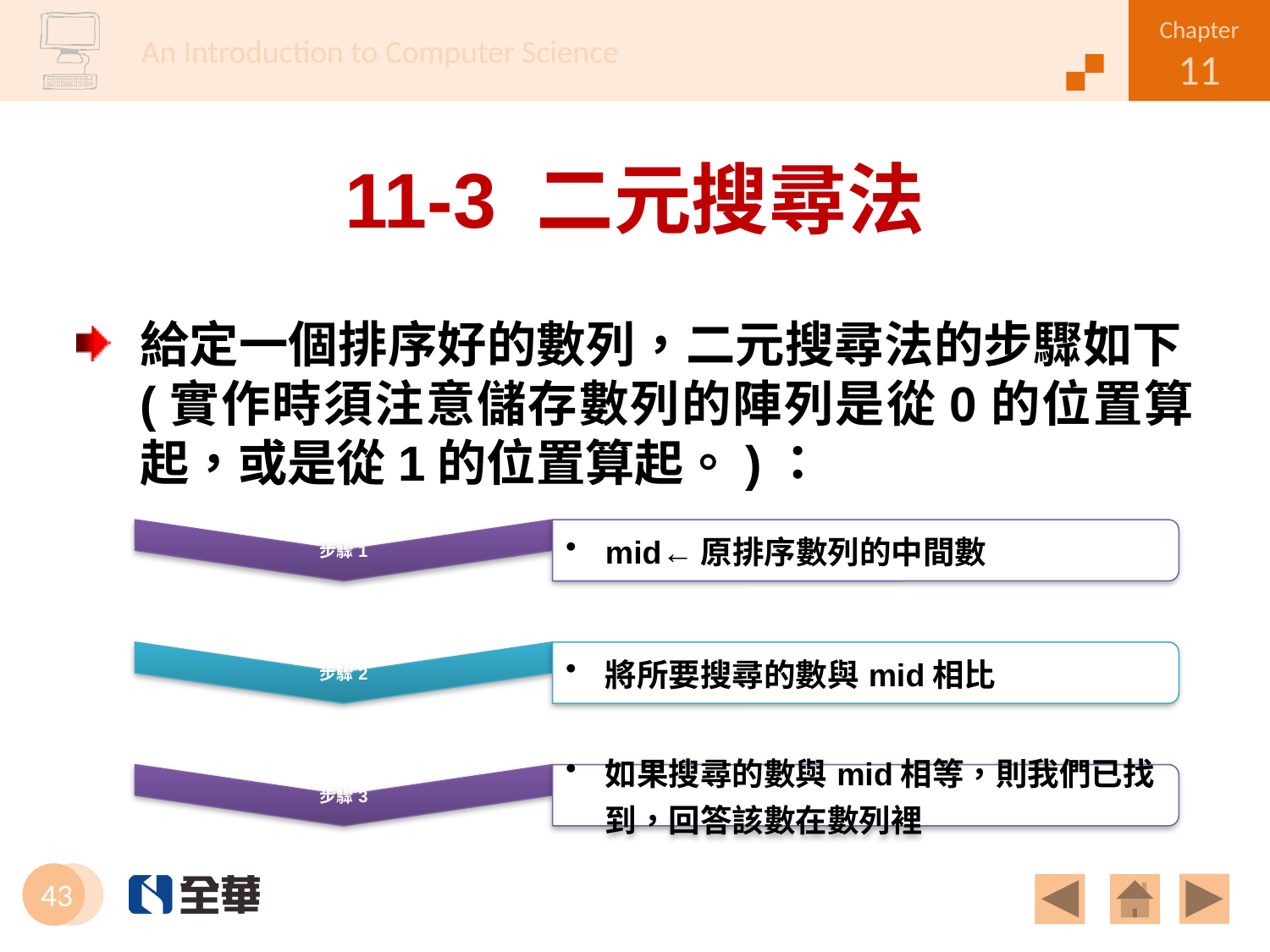

# 11-3 二元搜尋法
給定一個排序好的數列，二元搜尋法的步驟如下(實作時須注意儲存數列的陣列是從0的位置算起，或是從1的位置算起。)：
步驟 1
mid←原排序數列的中間數
步驟 2
將所要搜尋的數與mid相比
步驟 3
如果搜尋的數與mid相等，則我們已找到，回答該數在數列裡